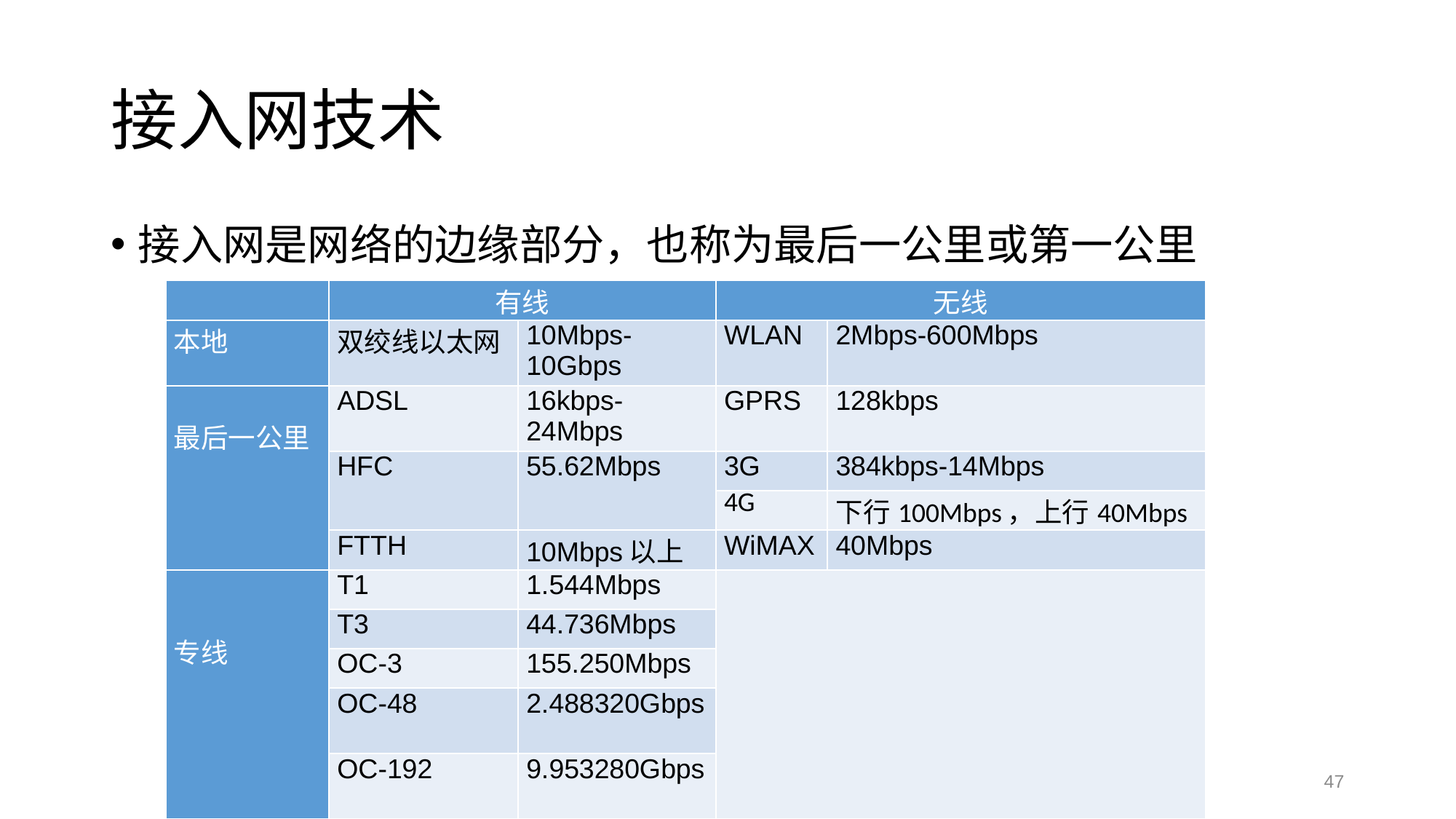

# 接入网技术
接入网是网络的边缘部分，也称为最后一公里或第一公里

|  | 有线 |  | 无线 |  |
| --- | --- | --- | --- | --- |
| 本地 | 双绞线以太网 | 10Mbps-10Gbps | WLAN | 2Mbps-600Mbps |
| 最后一公里 | ADSL | 16kbps-24Mbps | GPRS | 128kbps |
|  | HFC | 55.62Mbps | 3G | 384kbps-14Mbps |
|  |  |  | 4G | 下行100Mbps，上行40Mbps |
|  | FTTH | 10Mbps以上 | WiMAX | 40Mbps |
| 专线 | T1 | 1.544Mbps |  |  |
|  | T3 | 44.736Mbps |  |  |
|  | OC-3 | 155.250Mbps |  |  |
|  | OC-48 | 2.488320Gbps |  |  |
|  | OC-192 | 9.953280Gbps |  |  |
47